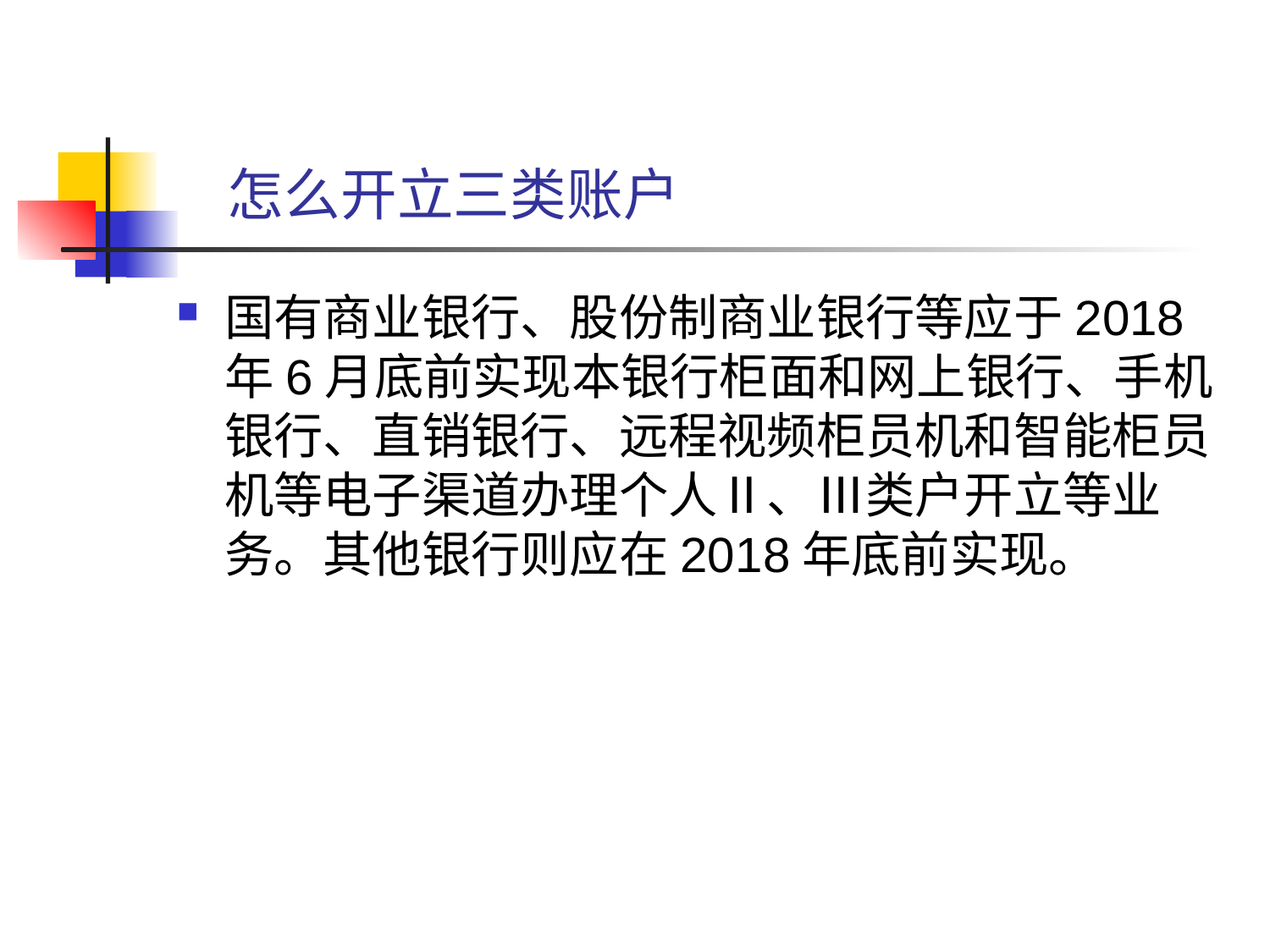

# 怎么开立三类账户
国有商业银行、股份制商业银行等应于2018年6月底前实现本银行柜面和网上银行、手机银行、直销银行、远程视频柜员机和智能柜员机等电子渠道办理个人Ⅱ、Ⅲ类户开立等业务。其他银行则应在2018年底前实现。